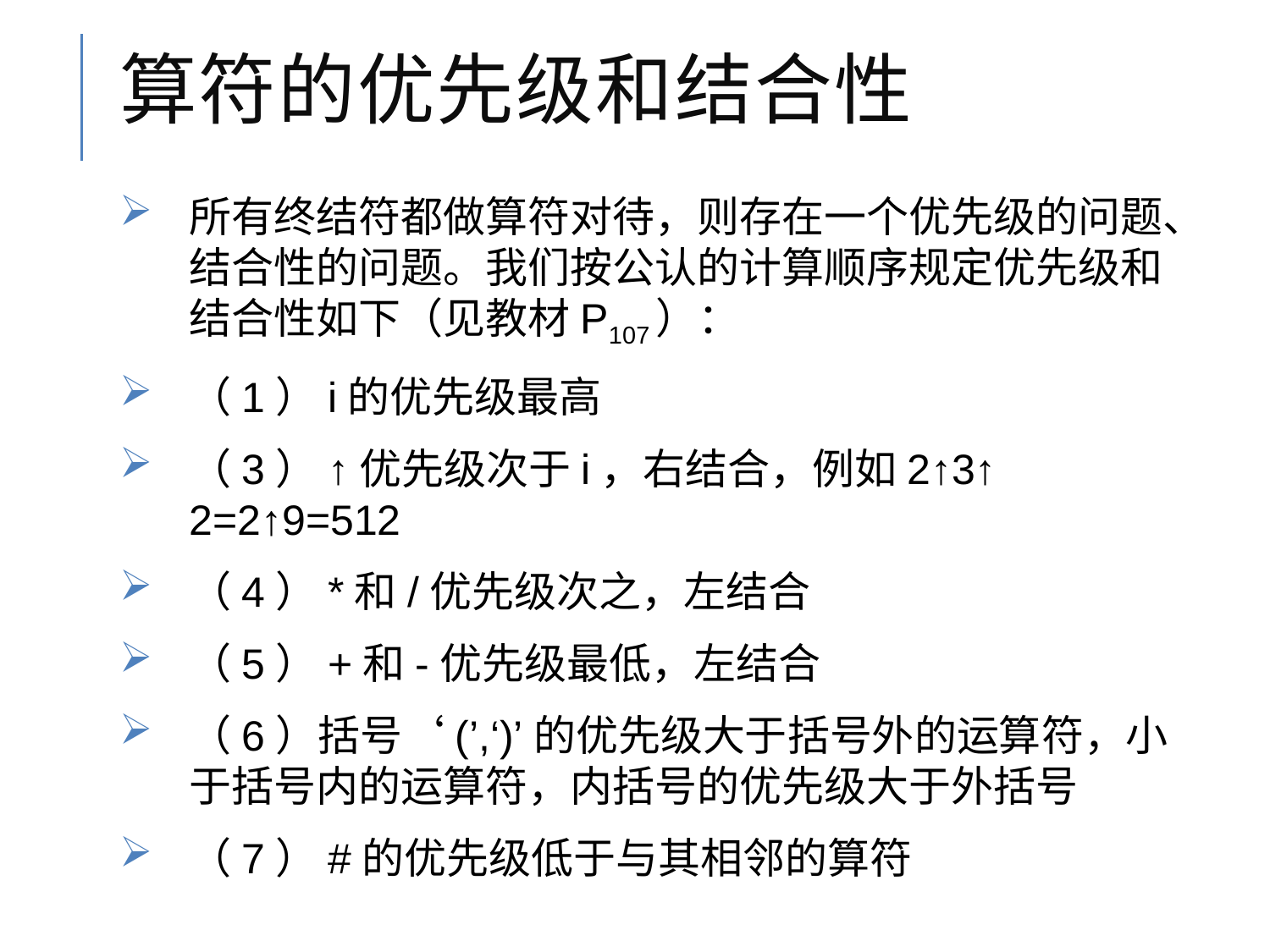

# 算符的优先级和结合性
所有终结符都做算符对待，则存在一个优先级的问题、结合性的问题。我们按公认的计算顺序规定优先级和结合性如下（见教材P107）：
（1）i的优先级最高
（3）­↑优先级次于i，右结合，例如2↑­3↑­2=2↑9=512
（4）*和/优先级次之，左结合
（5）+和-优先级最低，左结合
（6）括号‘(’,‘)’的优先级大于括号外的运算符，小于括号内的运算符，内括号的优先级大于外括号
（7）#的优先级低于与其相邻的算符

29